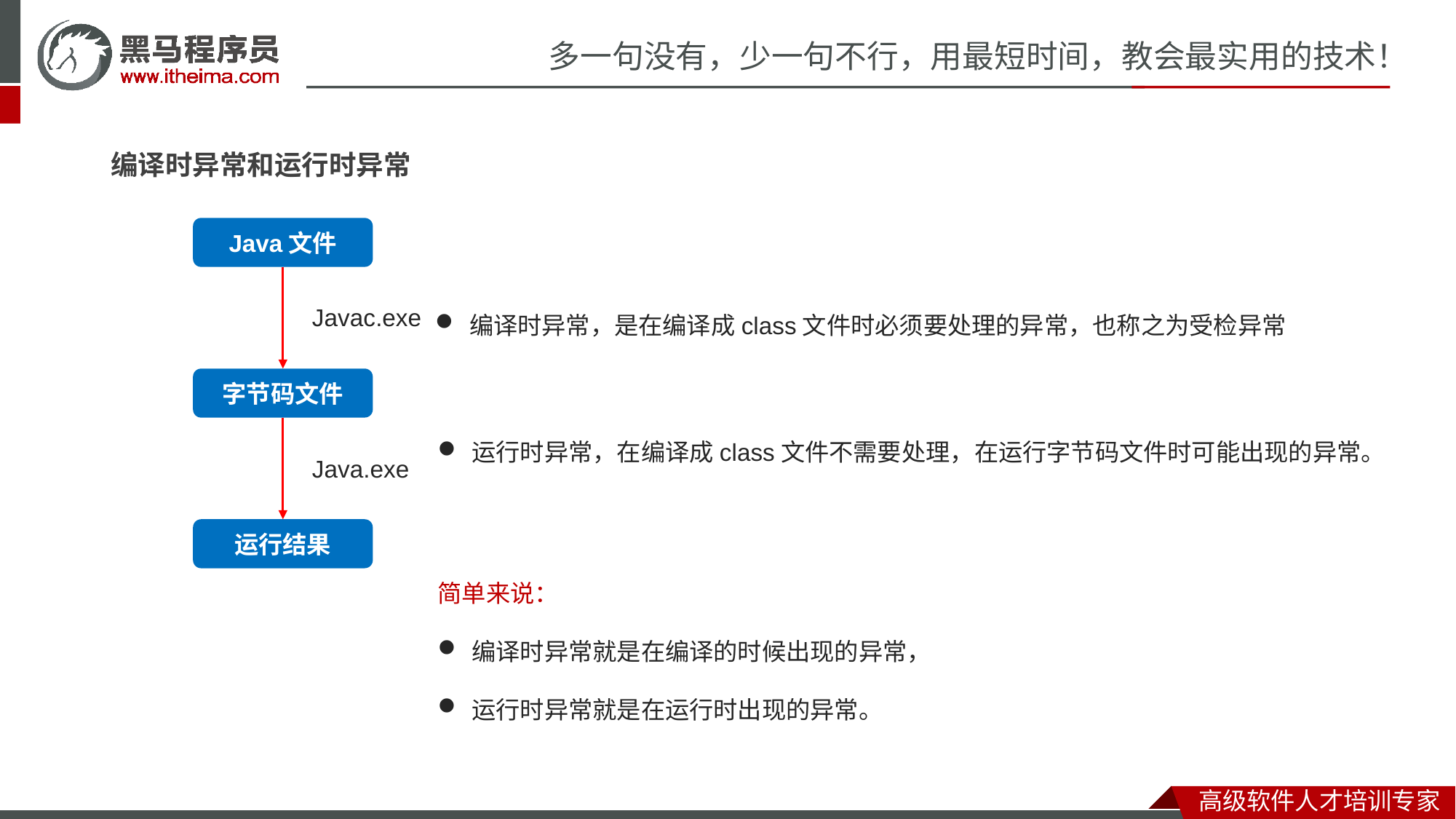

编译时异常和运行时异常
Java文件
编译时异常，是在编译成class文件时必须要处理的异常，也称之为受检异常
Javac.exe
字节码文件
运行时异常，在编译成class文件不需要处理，在运行字节码文件时可能出现的异常。
Java.exe
运行结果
简单来说：
编译时异常就是在编译的时候出现的异常，
运行时异常就是在运行时出现的异常。